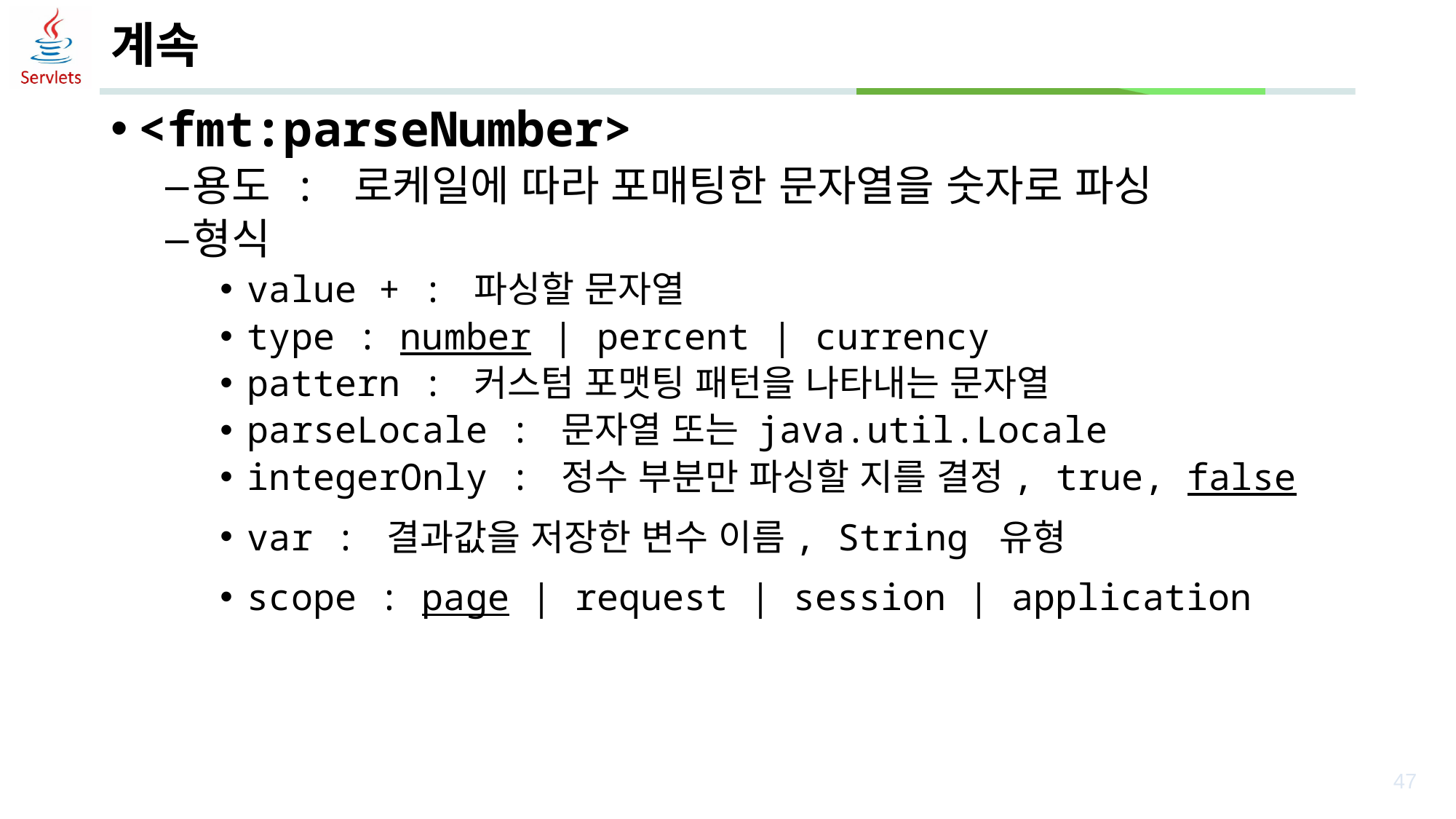

# 계속
<fmt:parseNumber>
용도 : 로케일에 따라 포매팅한 문자열을 숫자로 파싱
형식
value + : 파싱할 문자열
type : number | percent | currency
pattern : 커스텀 포맷팅 패턴을 나타내는 문자열
parseLocale : 문자열 또는 java.util.Locale
integerOnly : 정수 부분만 파싱할 지를 결정, true, false
var : 결과값을 저장한 변수 이름, String 유형
scope : page | request | session | application
47